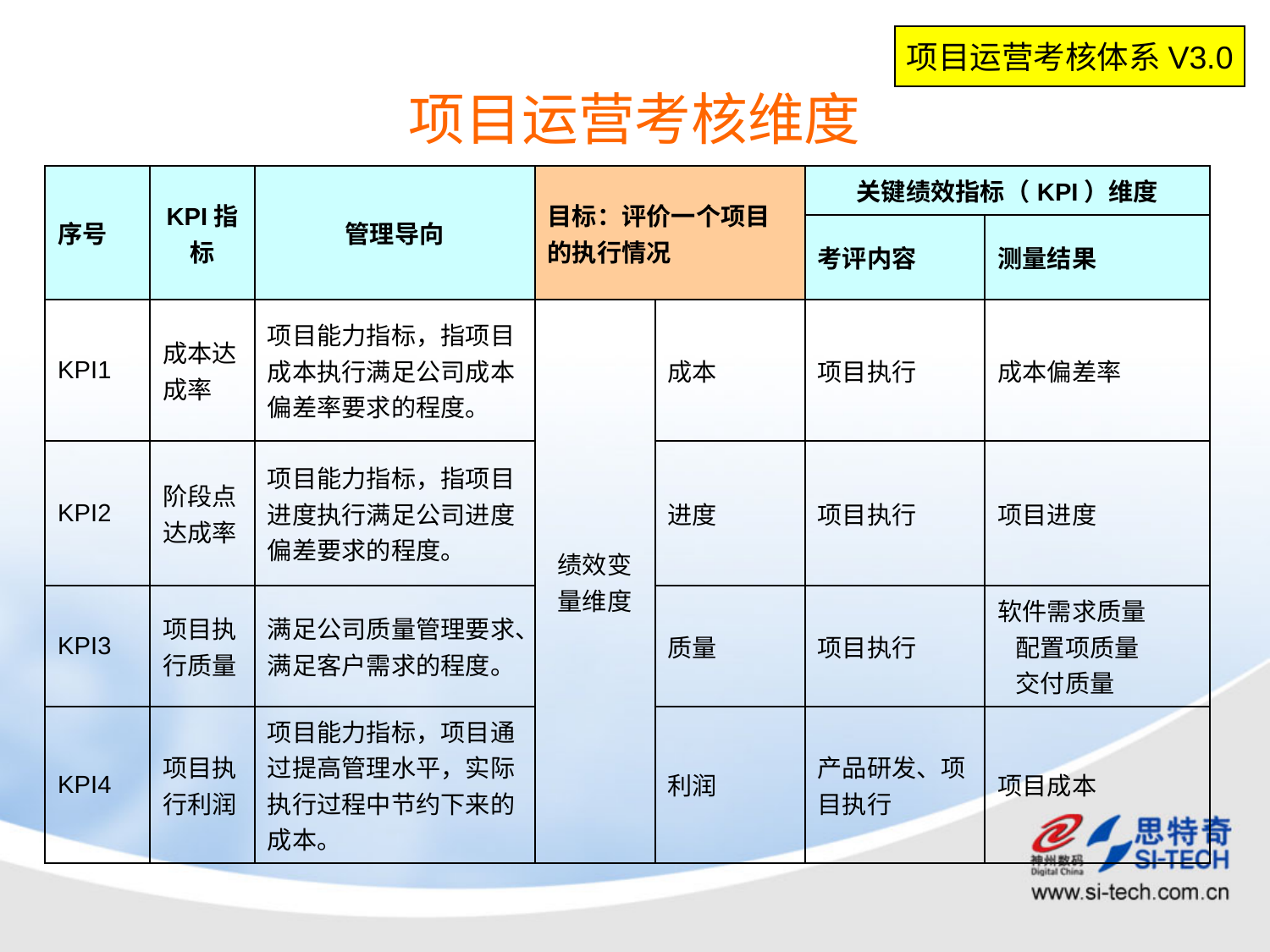

项目运营考核体系V3.0
# 项目运营考核维度
| 序号 | KPI指标 | 管理导向 | 目标：评价一个项目的执行情况 |  | 关键绩效指标（KPI）维度 |  |
| --- | --- | --- | --- | --- | --- | --- |
|  |  |  |  |  | 考评内容 | 测量结果 |
| KPI1 | 成本达成率 | 项目能力指标，指项目成本执行满足公司成本偏差率要求的程度。 | 绩效变量维度 | 成本 | 项目执行 | 成本偏差率 |
| KPI2 | 阶段点达成率 | 项目能力指标，指项目进度执行满足公司进度偏差要求的程度。 |  | 进度 | 项目执行 | 项目进度 |
| KPI3 | 项目执行质量 | 满足公司质量管理要求、满足客户需求的程度。 |  | 质量 | 项目执行 | 软件需求质量 配置项质量 交付质量 |
| KPI4 | 项目执行利润 | 项目能力指标，项目通过提高管理水平，实际执行过程中节约下来的成本。 |  | 利润 | 产品研发、项目执行 | 项目成本 |